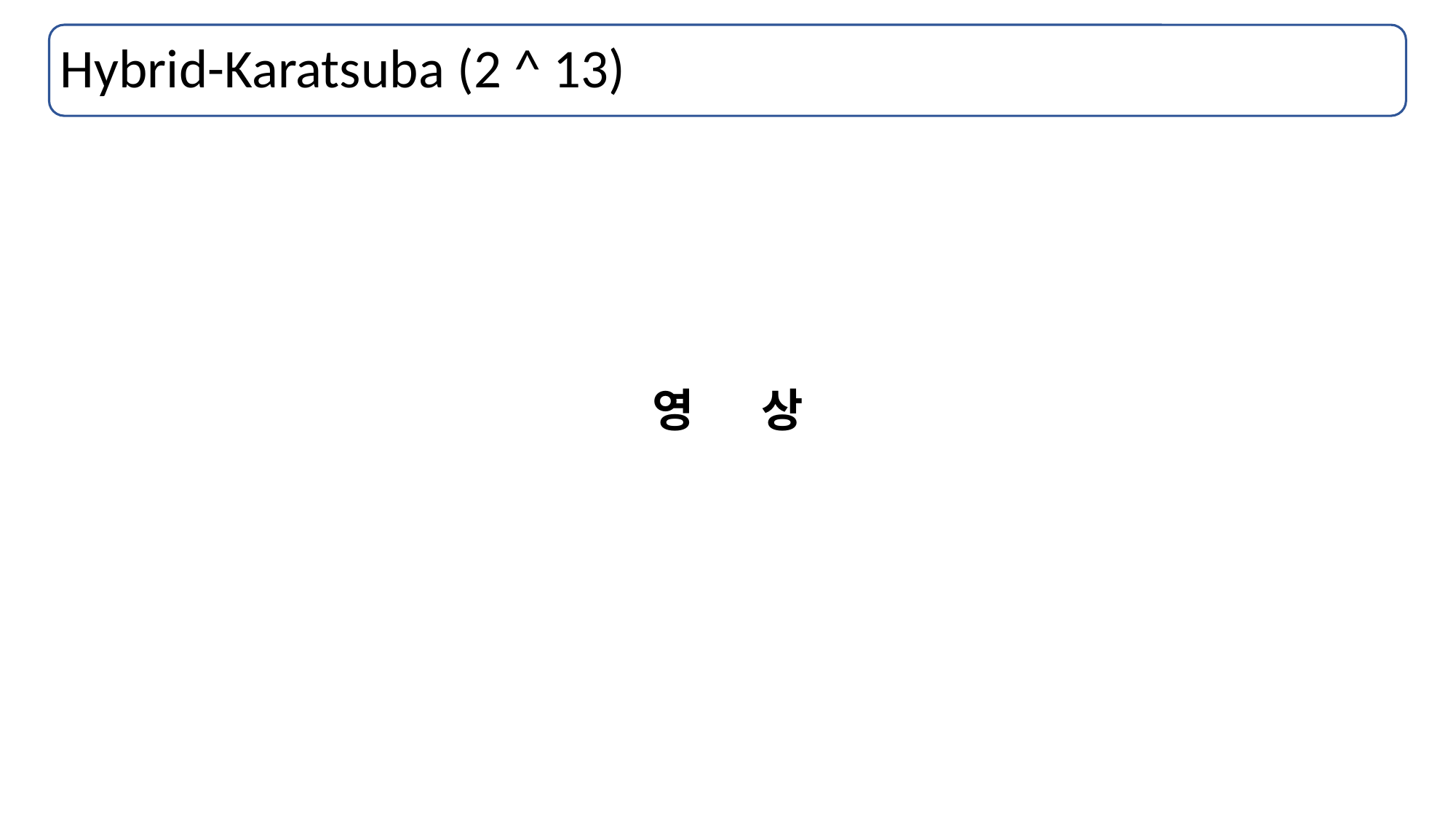

# Hybrid-Karatsuba (2 ^ 13)
영	상